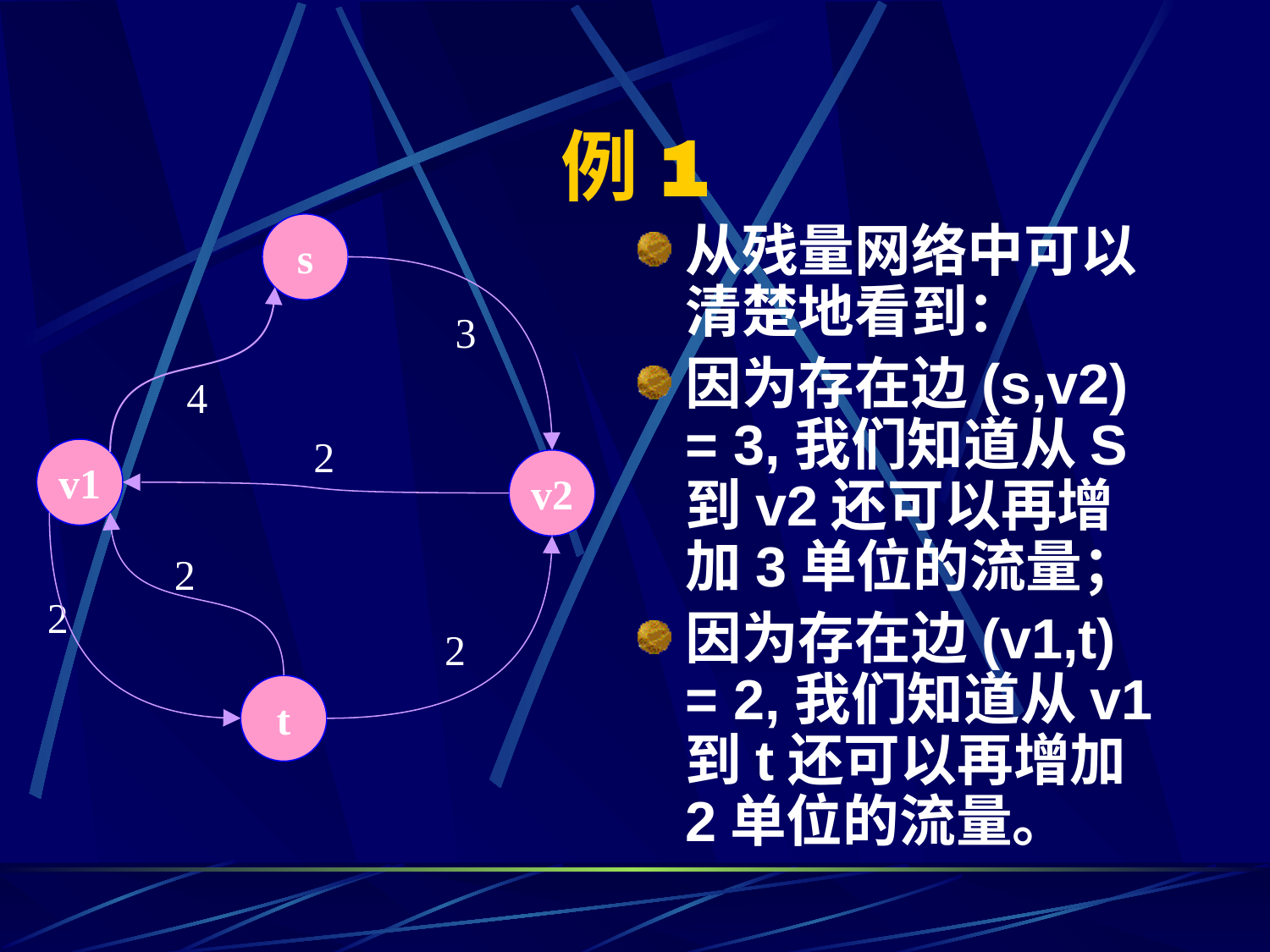

# 例1
s
3
4
2
v1
v2
2
2
2
t
从残量网络中可以清楚地看到：
因为存在边(s,v2) = 3,我们知道从S到v2还可以再增加3单位的流量；
因为存在边(v1,t) = 2,我们知道从v1到t还可以再增加2单位的流量。